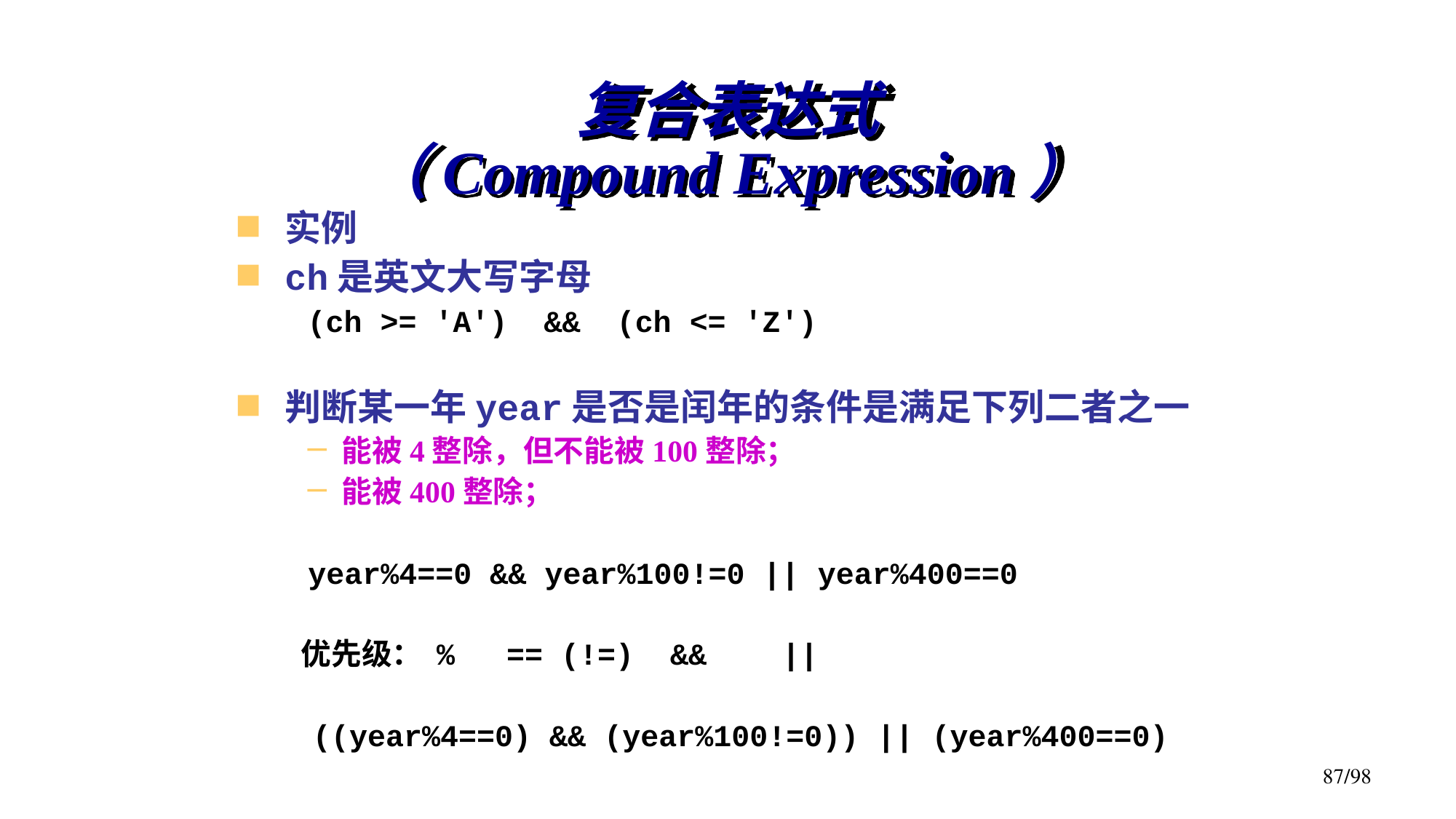

# 复合表达式 （Compound Expression）
实例
ch是英文大写字母
(ch >= 'A')  &&  (ch <= 'Z')

判断某一年year是否是闰年的条件是满足下列二者之一
能被4整除，但不能被100整除；
能被400整除；

　　year%4==0 && year%100!=0 || year%400==0

　　优先级： %　 == (!=)  &&　　||

    ((year%4==0) && (year%100!=0)) || (year%400==0)